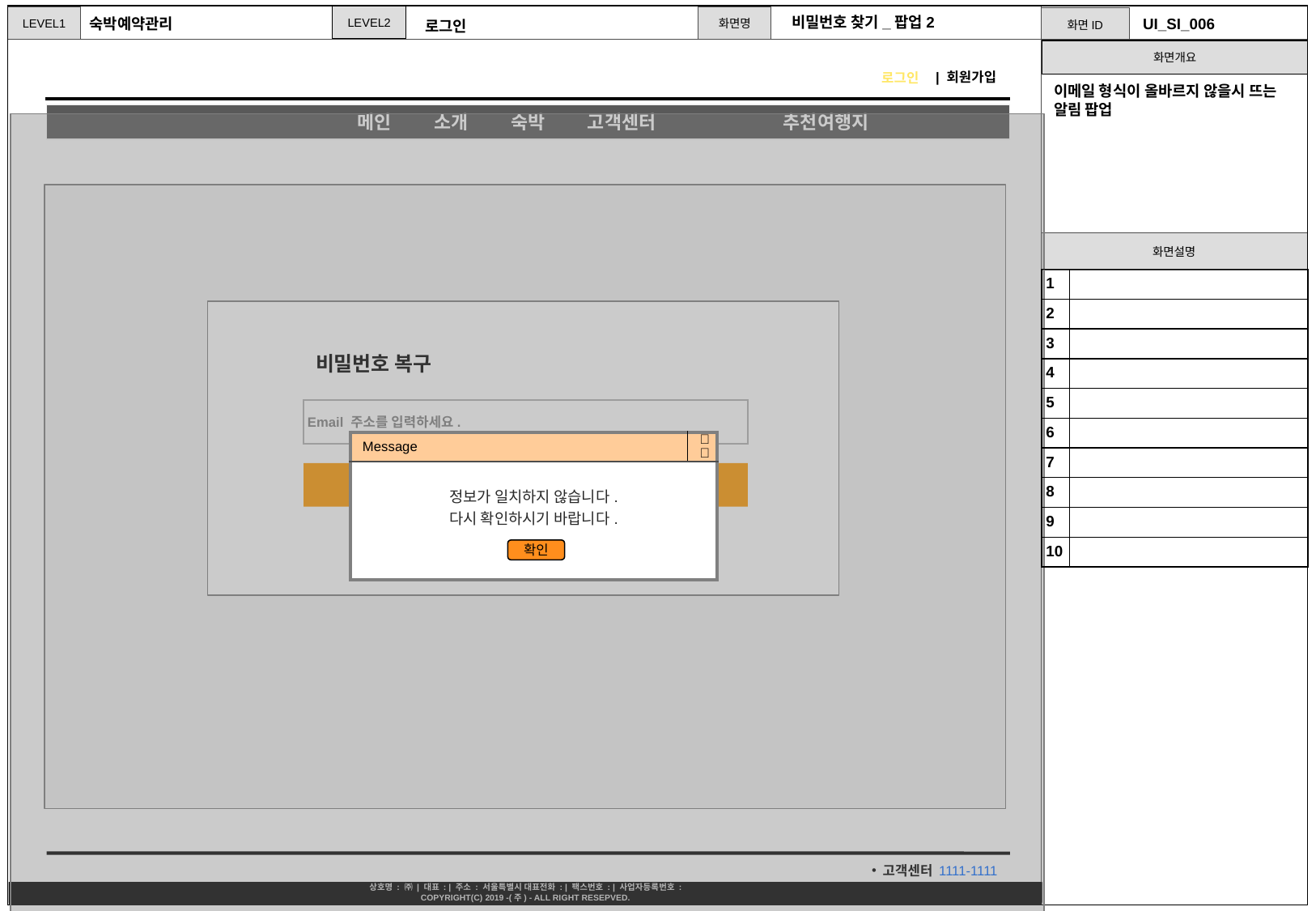

비밀번호 찾기_팝업2
숙박예약관리
UI_SI_006
로그인
로그인
이메일 형식이 올바르지 않을시 뜨는 알림 팝업

| 1 |  |
| --- | --- |
| 2 |  |
| 3 |  |
| 4 |  |
| 5 |  |
| 6 |  |
| 7 |  |
| 8 |  |
| 9 |  |
| 10 |  |

비밀번호 복구
 Email 주소를 입력하세요.
| Message | 🗷 |
| --- | --- |
| 정보가 일치하지 않습니다. 다시 확인하시기 바랍니다. |  |
  다음
확인